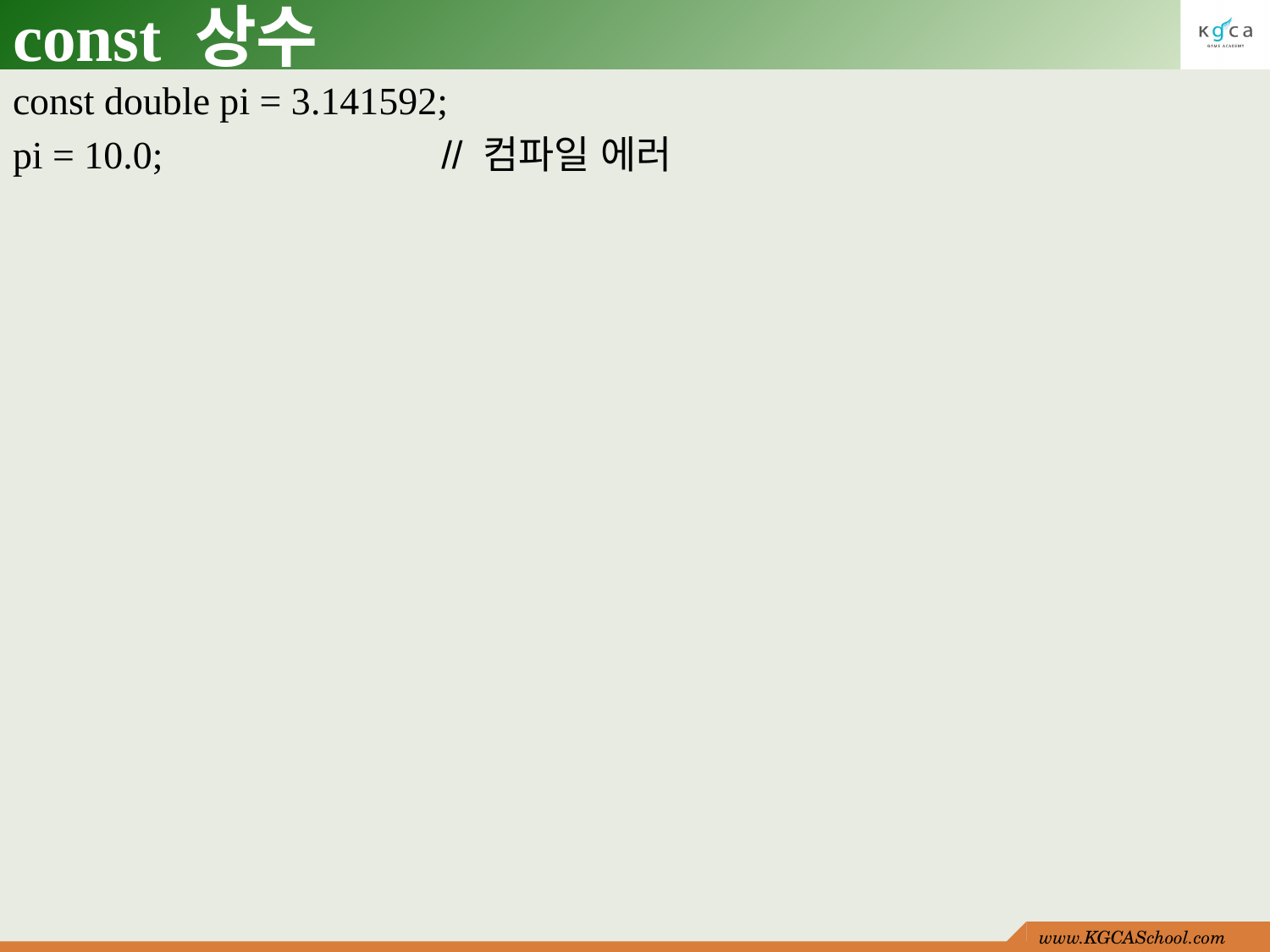

# const 상수
const double pi = 3.141592;
pi = 10.0;			// 컴파일 에러